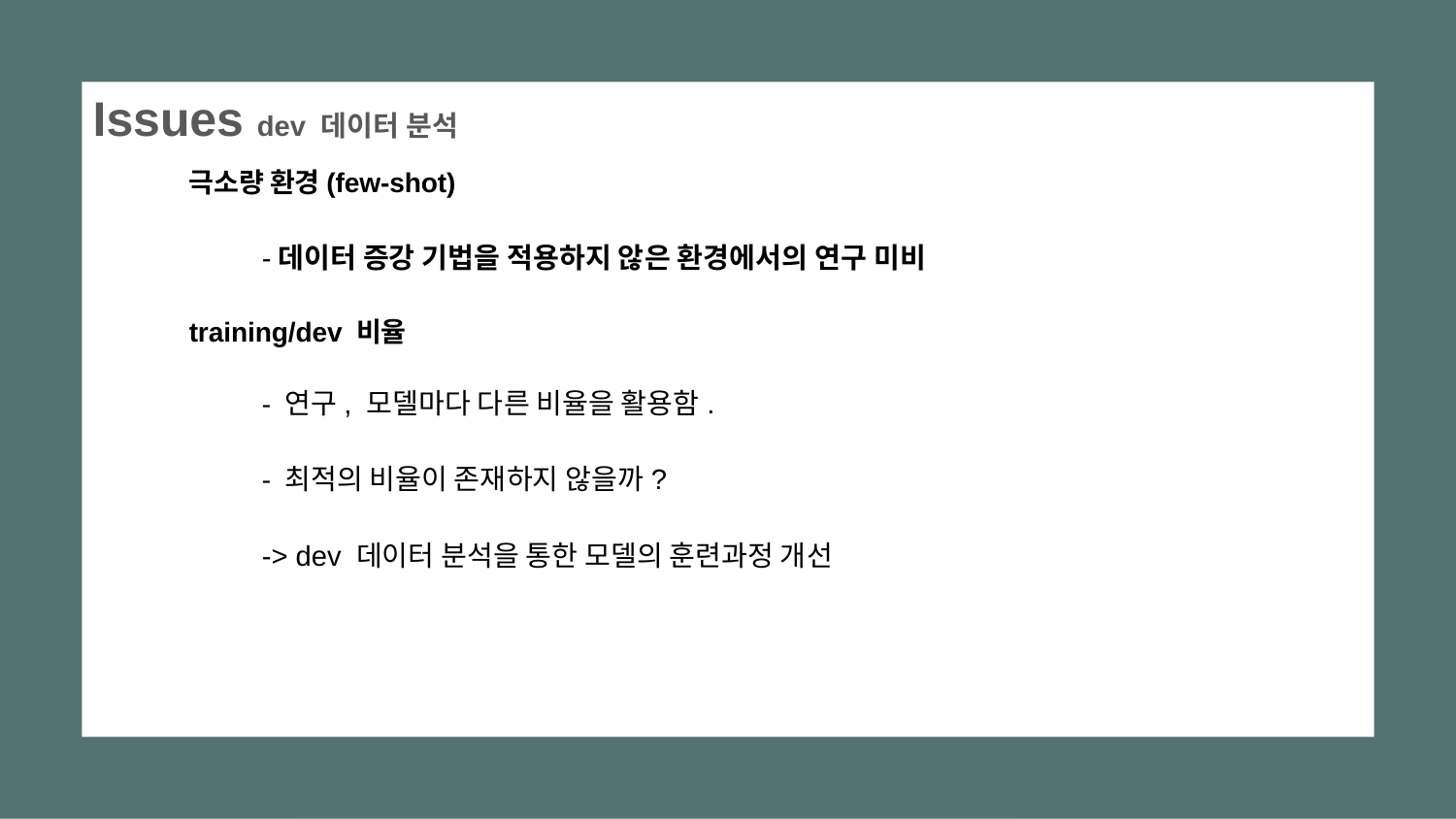

Issues dev 데이터 분석
극소량 환경(few-shot)

-데이터 증강 기법을 적용하지 않은 환경에서의 연구 미비

training/dev 비율

- 연구, 모델마다 다른 비율을 활용함.

- 최적의 비율이 존재하지 않을까?

-> dev 데이터 분석을 통한 모델의 훈련과정 개선